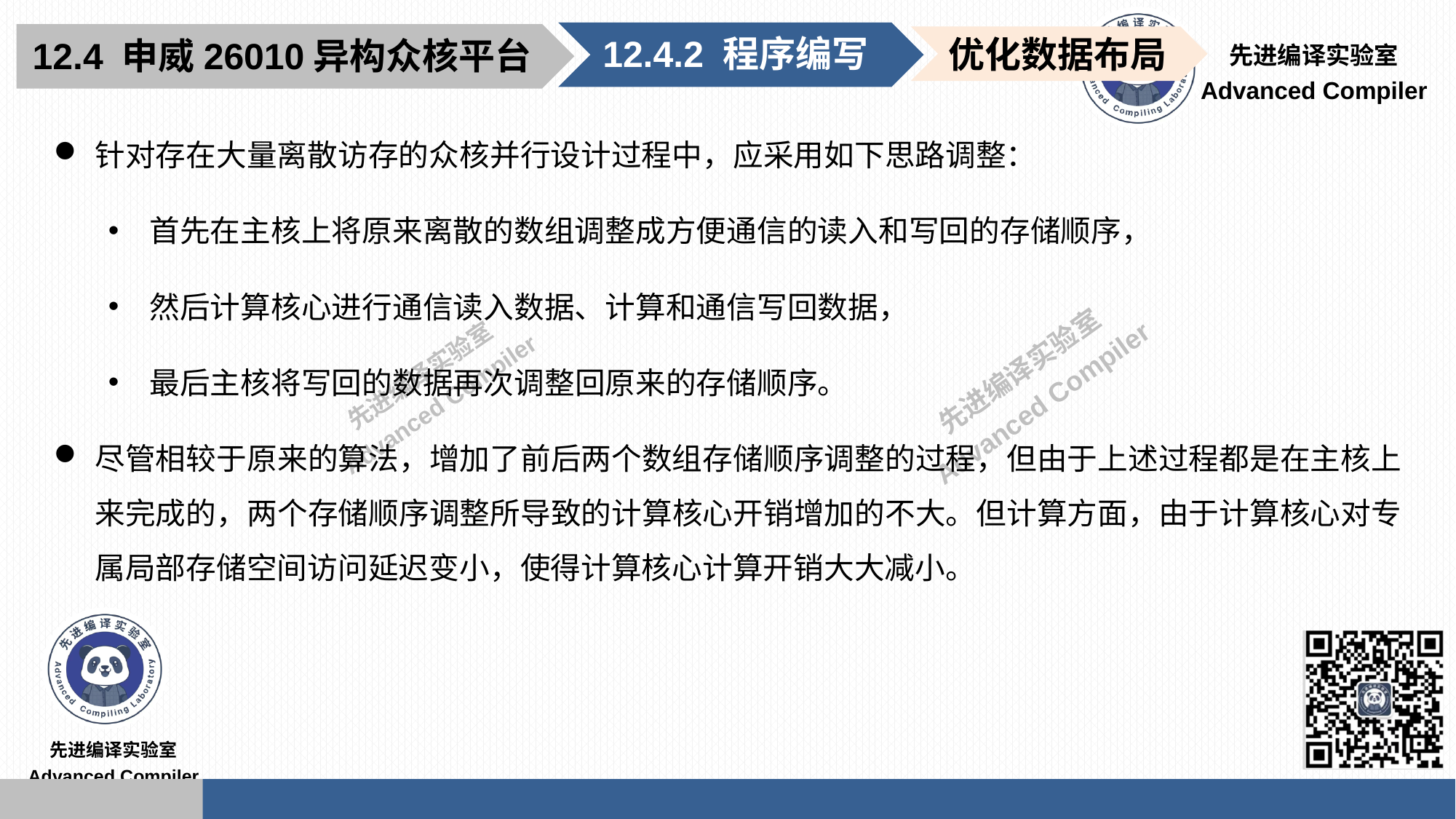

12.4.2 程序编写

12.4 申威26010异构众核平台
优化数据布局
针对存在大量离散访存的众核并行设计过程中，应采用如下思路调整：
首先在主核上将原来离散的数组调整成方便通信的读入和写回的存储顺序，
然后计算核心进行通信读入数据、计算和通信写回数据，
最后主核将写回的数据再次调整回原来的存储顺序。
尽管相较于原来的算法，增加了前后两个数组存储顺序调整的过程，但由于上述过程都是在主核上来完成的，两个存储顺序调整所导致的计算核心开销增加的不大。但计算方面，由于计算核心对专属局部存储空间访问延迟变小，使得计算核心计算开销大大减小。